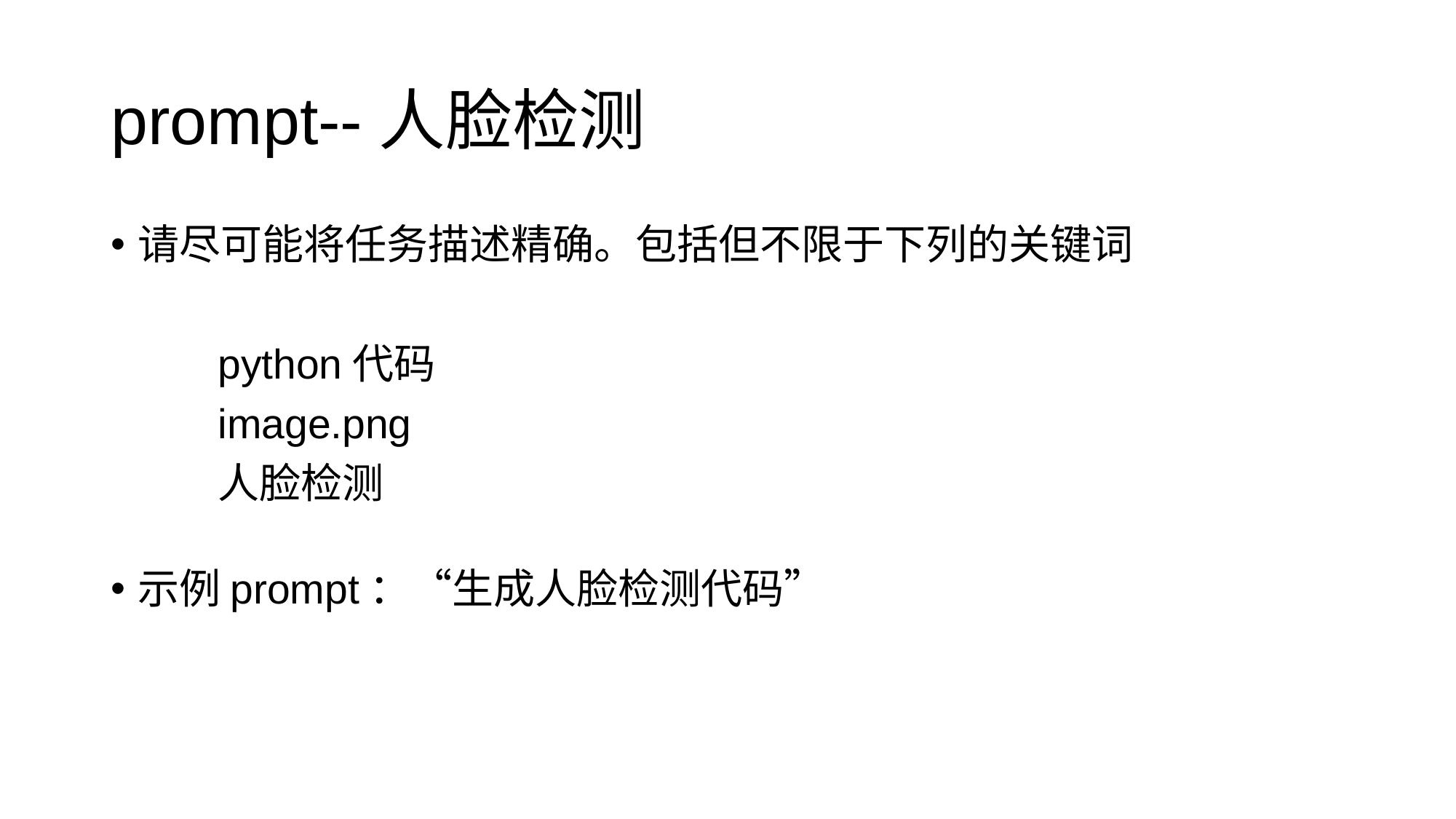

# prompt--人脸检测
请尽可能将任务描述精确。包括但不限于下列的关键词

	python代码
	image.png
	人脸检测

示例prompt：“生成人脸检测代码”